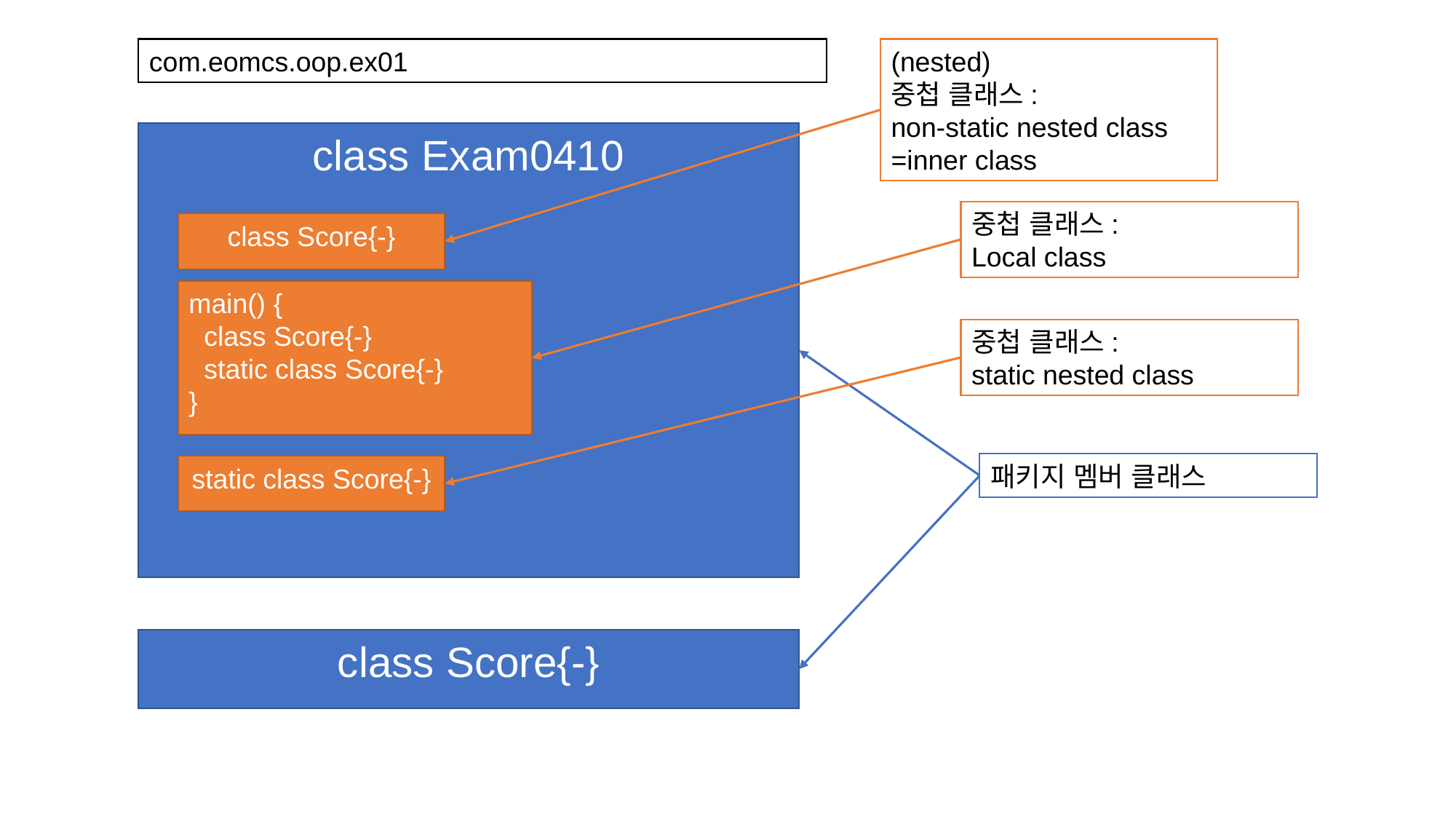

com.eomcs.oop.ex01
(nested)
중첩 클래스:
non-static nested class
=inner class
class Exam0410

중첩 클래스:
Local class
class Score{-}
main() {
  class Score{-}
  static class Score{-}
}
중첩 클래스:
static nested class
패키지 멤버 클래스
static class Score{-}
class Score{-}